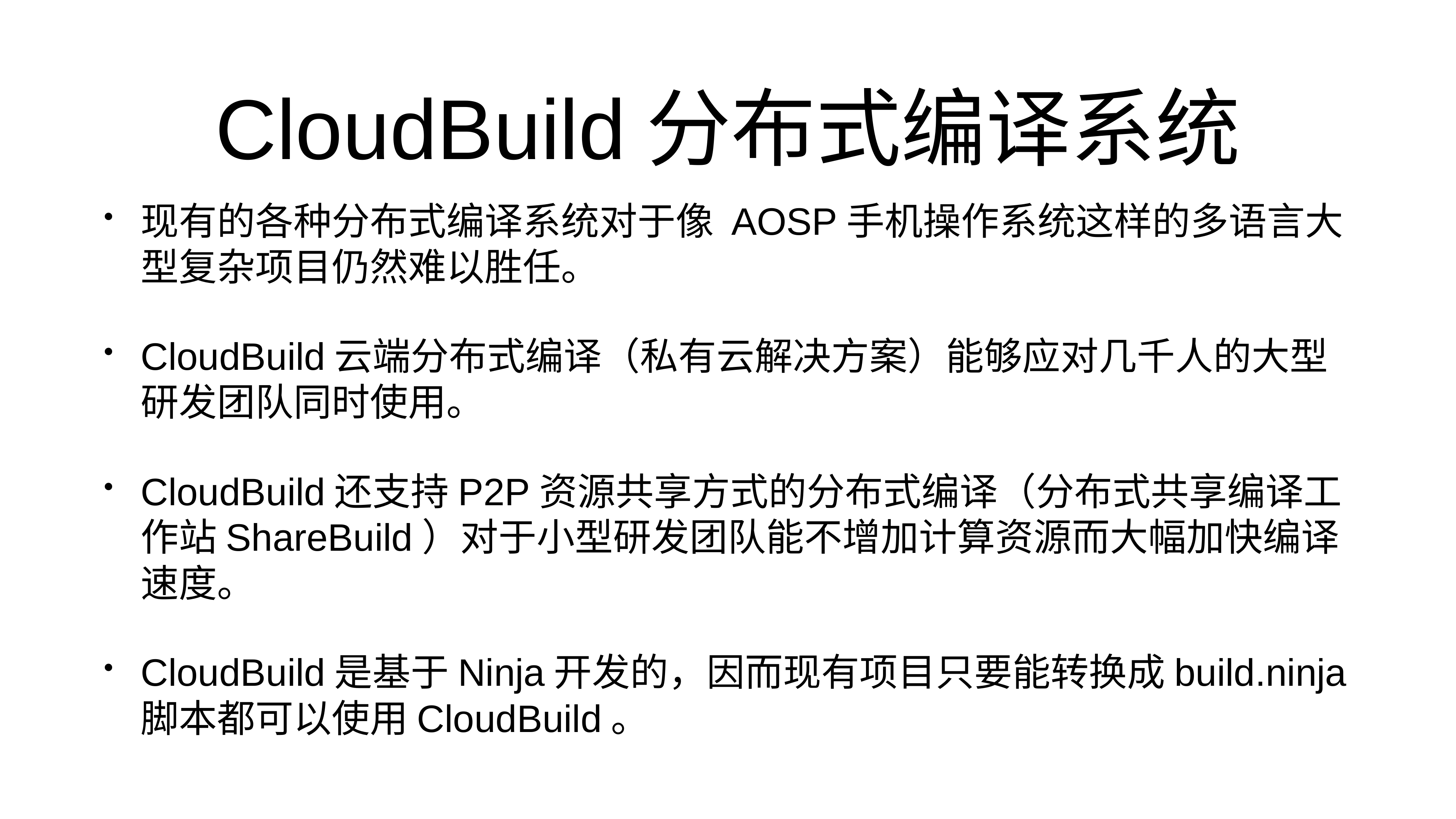

# CloudBuild分布式编译系统
现有的各种分布式编译系统对于像 AOSP手机操作系统这样的多语言大型复杂项目仍然难以胜任。
CloudBuild云端分布式编译（私有云解决方案）能够应对几千人的大型研发团队同时使用。
CloudBuild还支持P2P资源共享方式的分布式编译（分布式共享编译工作站ShareBuild）对于小型研发团队能不增加计算资源而大幅加快编译速度。
CloudBuild是基于Ninja开发的，因而现有项目只要能转换成build.ninja脚本都可以使用CloudBuild。